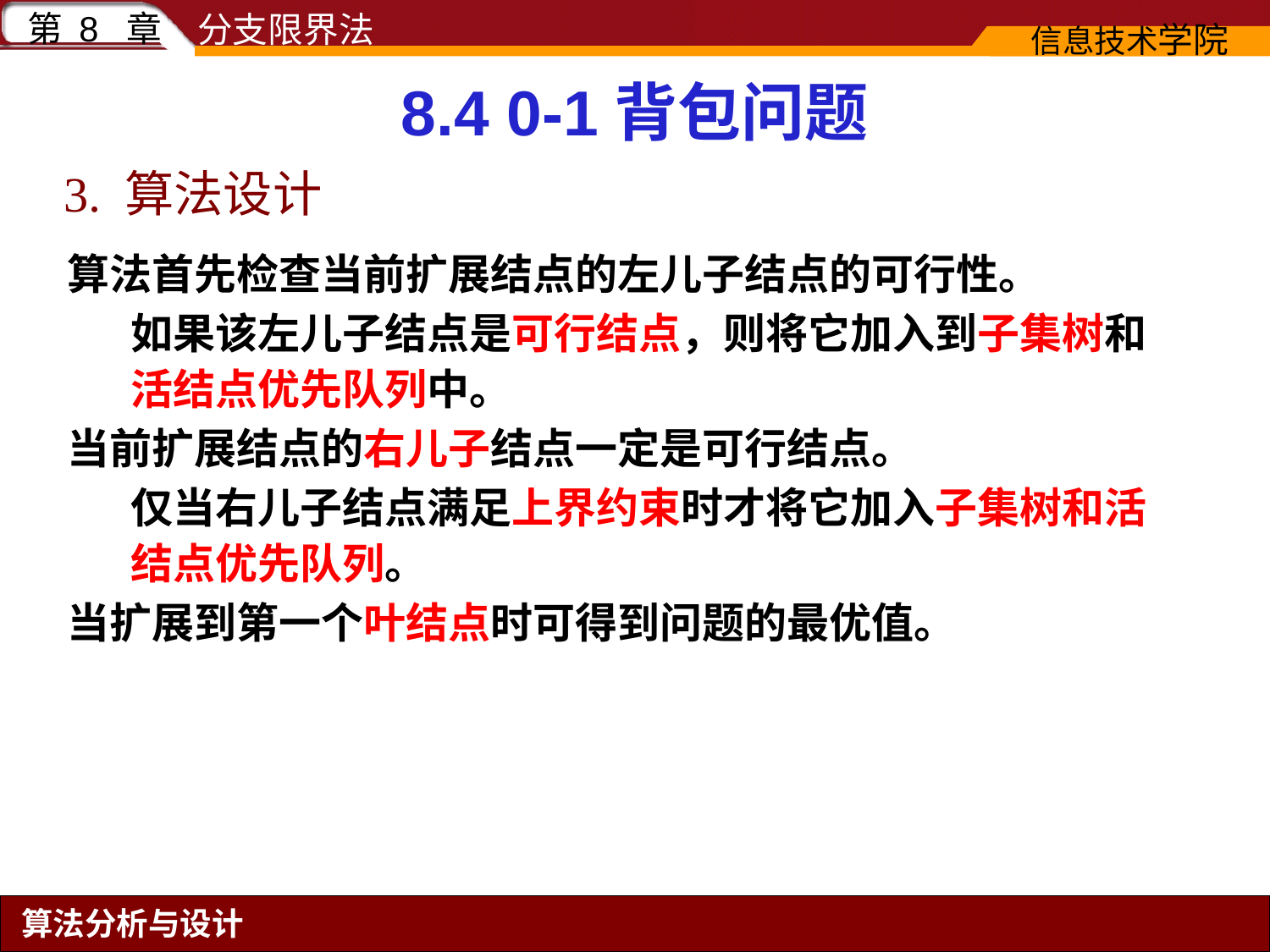

# 8.4 0-1背包问题
3. 算法设计
算法首先检查当前扩展结点的左儿子结点的可行性。
如果该左儿子结点是可行结点，则将它加入到子集树和活结点优先队列中。
当前扩展结点的右儿子结点一定是可行结点。
仅当右儿子结点满足上界约束时才将它加入子集树和活结点优先队列。
当扩展到第一个叶结点时可得到问题的最优值。